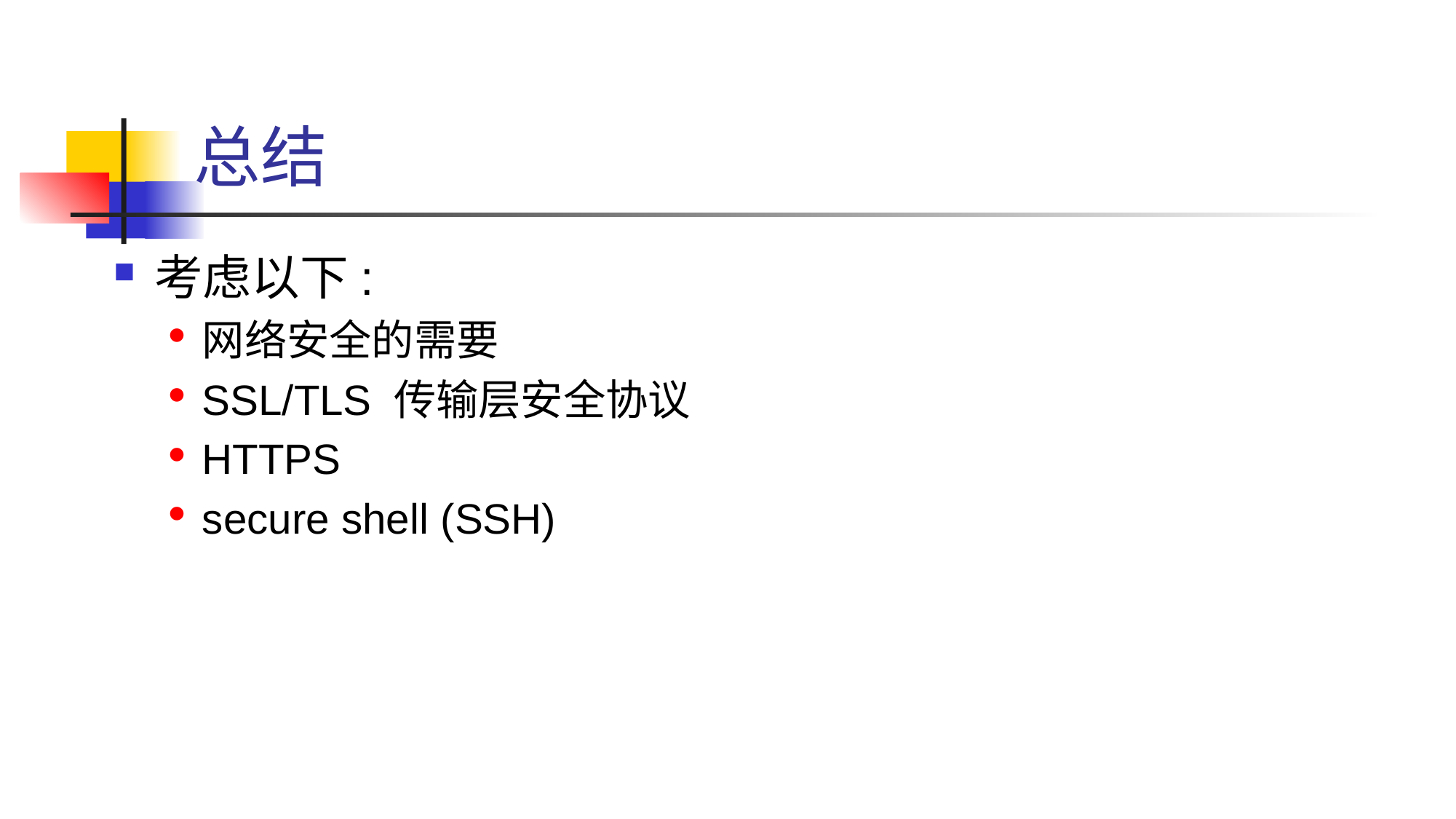

# 总结
考虑以下:
网络安全的需要
SSL/TLS 传输层安全协议
HTTPS
secure shell (SSH)